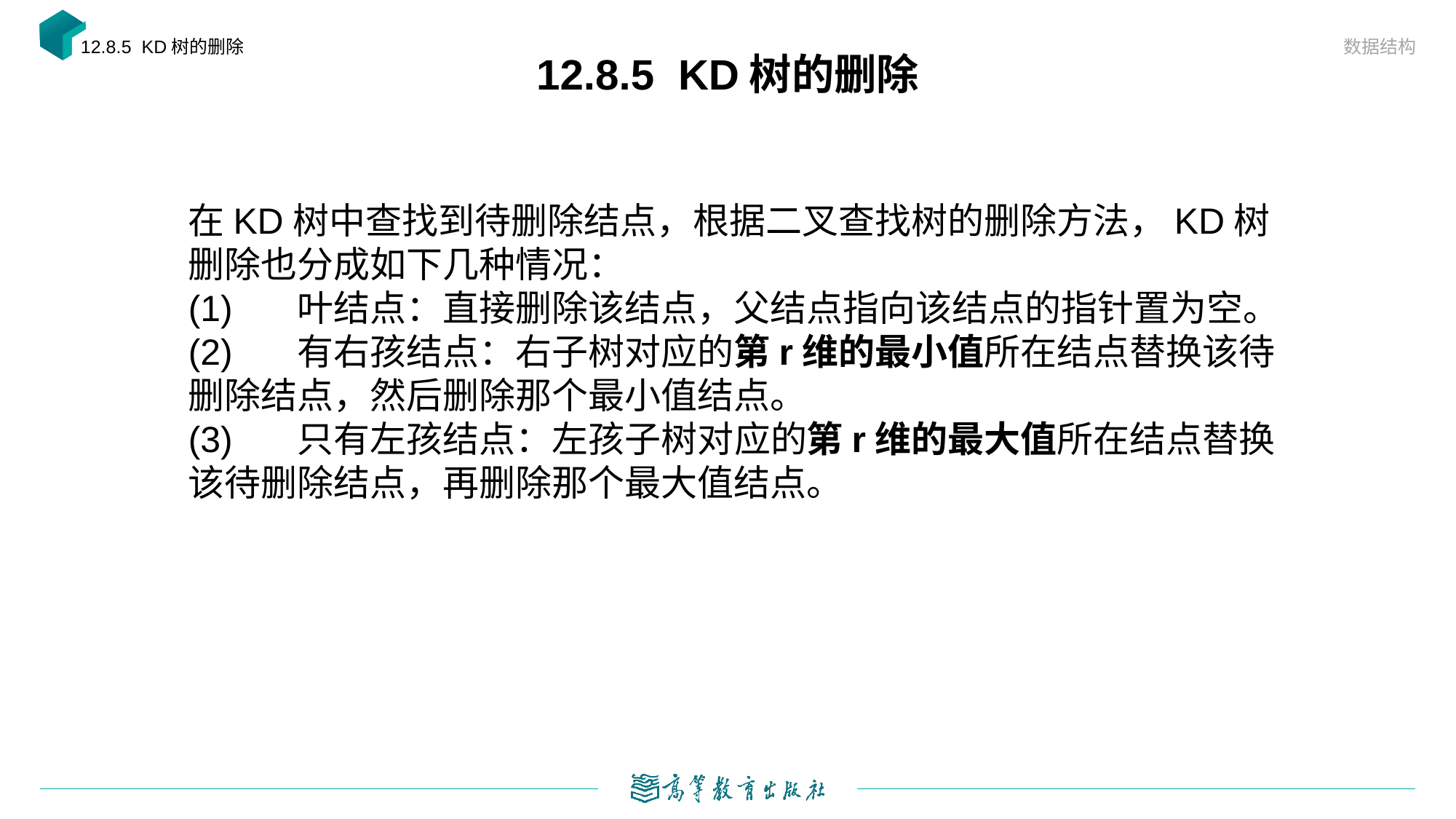

数据结构
12.8.5  KD树的删除
# 12.8.5  KD树的删除
KD树删除结点后从父结点到根结点回溯调整思维导图
在KD树中查找到待删除结点，根据二叉查找树的删除方法，KD树删除也分成如下几种情况：
(1)	叶结点：直接删除该结点，父结点指向该结点的指针置为空。
(2)	有右孩结点：右子树对应的第r维的最小值所在结点替换该待删除结点，然后删除那个最小值结点。
(3)	只有左孩结点：左孩子树对应的第r维的最大值所在结点替换该待删除结点，再删除那个最大值结点。